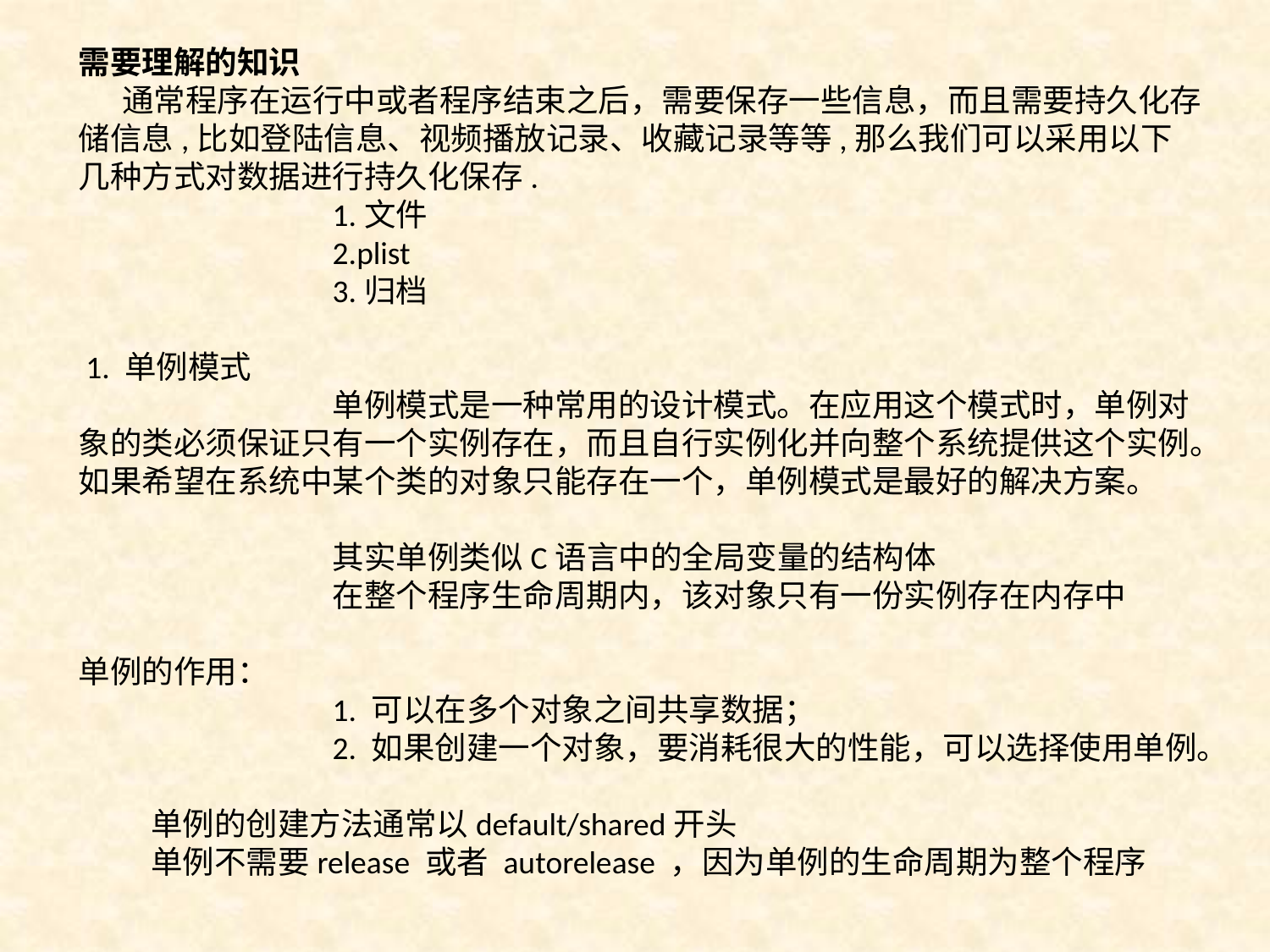

需要理解的知识
     通常程序在运行中或者程序结束之后，需要保存一些信息，而且需要持久化存储信息,比如登陆信息、视频播放记录、收藏记录等等,那么我们可以采用以下几种方式对数据进行持久化保存.
		1.文件
		2.plist
		3.归档

 1. 单例模式
		单例模式是一种常用的设计模式。在应用这个模式时，单例对象的类必须保证只有一个实例存在，而且自行实例化并向整个系统提供这个实例。如果希望在系统中某个类的对象只能存在一个，单例模式是最好的解决方案。

		其实单例类似C语言中的全局变量的结构体
		在整个程序生命周期内，该对象只有一份实例存在内存中

单例的作用：
		1. 可以在多个对象之间共享数据；
		2. 如果创建一个对象，要消耗很大的性能，可以选择使用单例。

         单例的创建方法通常以default/shared开头
         单例不需要release 或者 autorelease ，因为单例的生命周期为整个程序